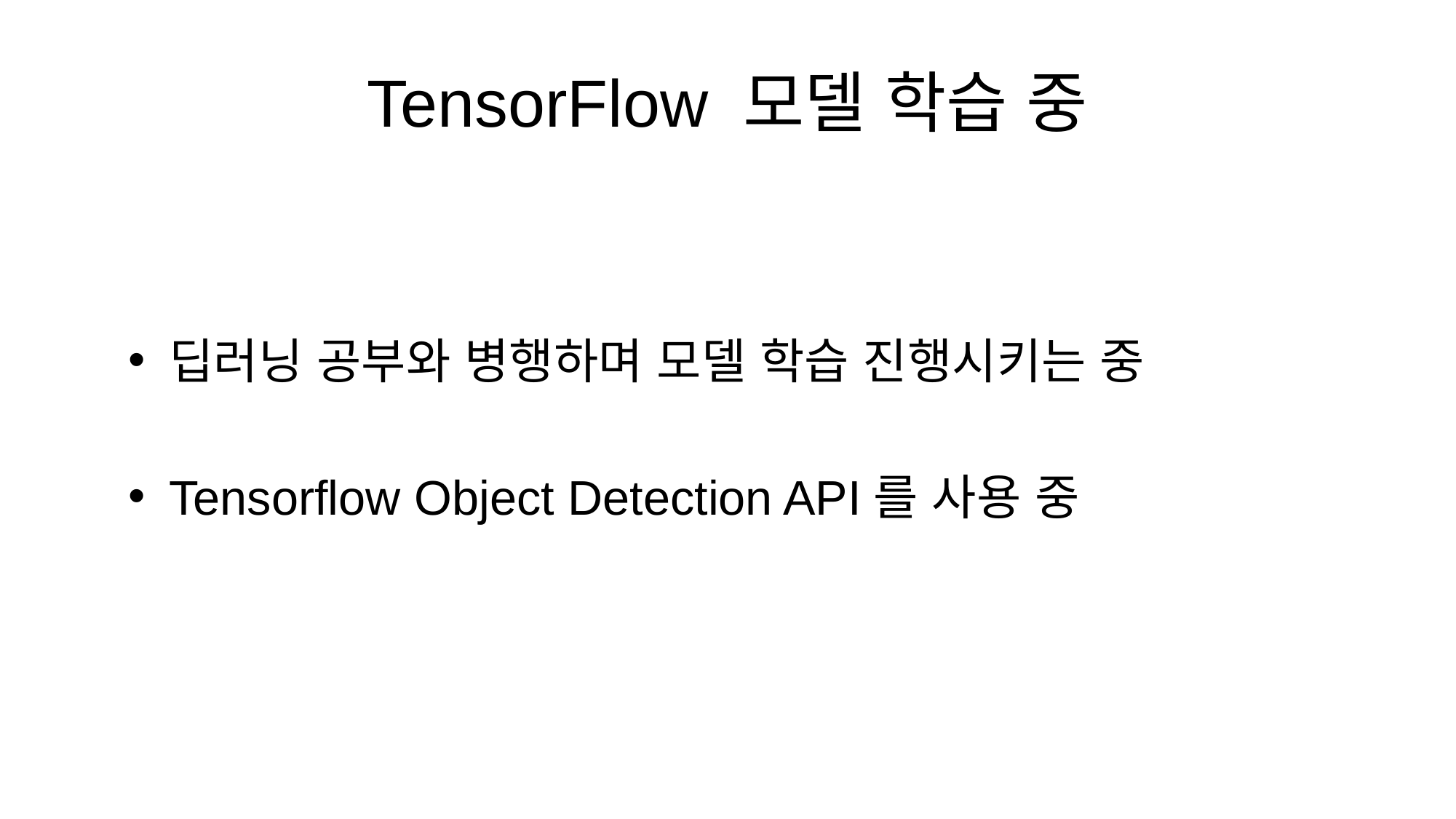

# TensorFlow 모델 학습 중
딥러닝 공부와 병행하며 모델 학습 진행시키는 중

Tensorflow Object Detection API를 사용 중